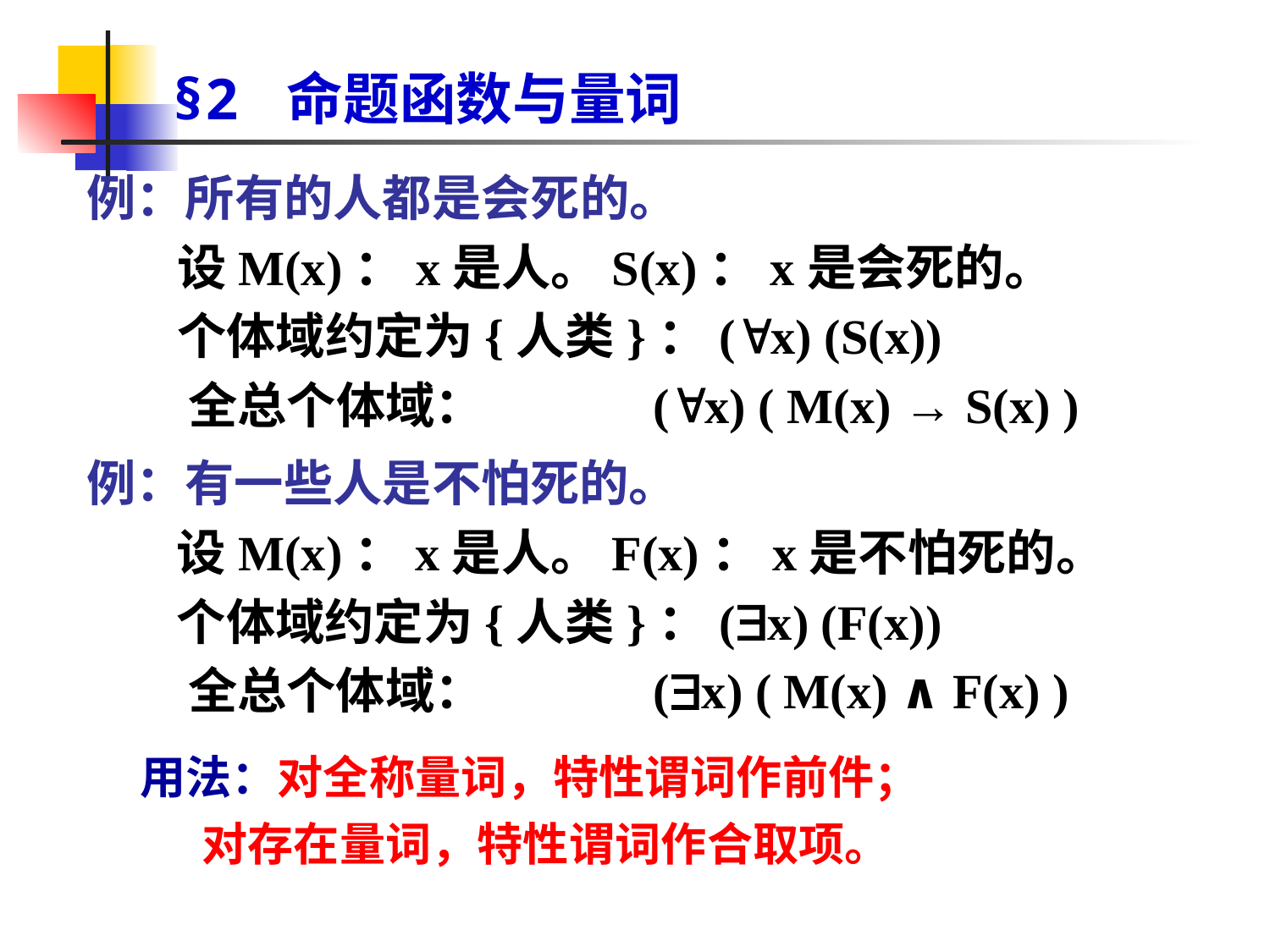

# §2 命题函数与量词
例：所有的人都是会死的。
       设M(x)：x是人。S(x)：x是会死的。
       个体域约定为{人类}：(∀x) (S(x))
        全总个体域：              (∀x) ( M(x) → S(x) )
例：有一些人是不怕死的。
       设M(x)：x是人。F(x)：x是不怕死的。
       个体域约定为{人类}：(∃x) (F(x))
        全总个体域：              (∃x) ( M(x) ∧ F(x) )
 用法：对全称量词，特性谓词作前件；
       对存在量词，特性谓词作合取项。
28